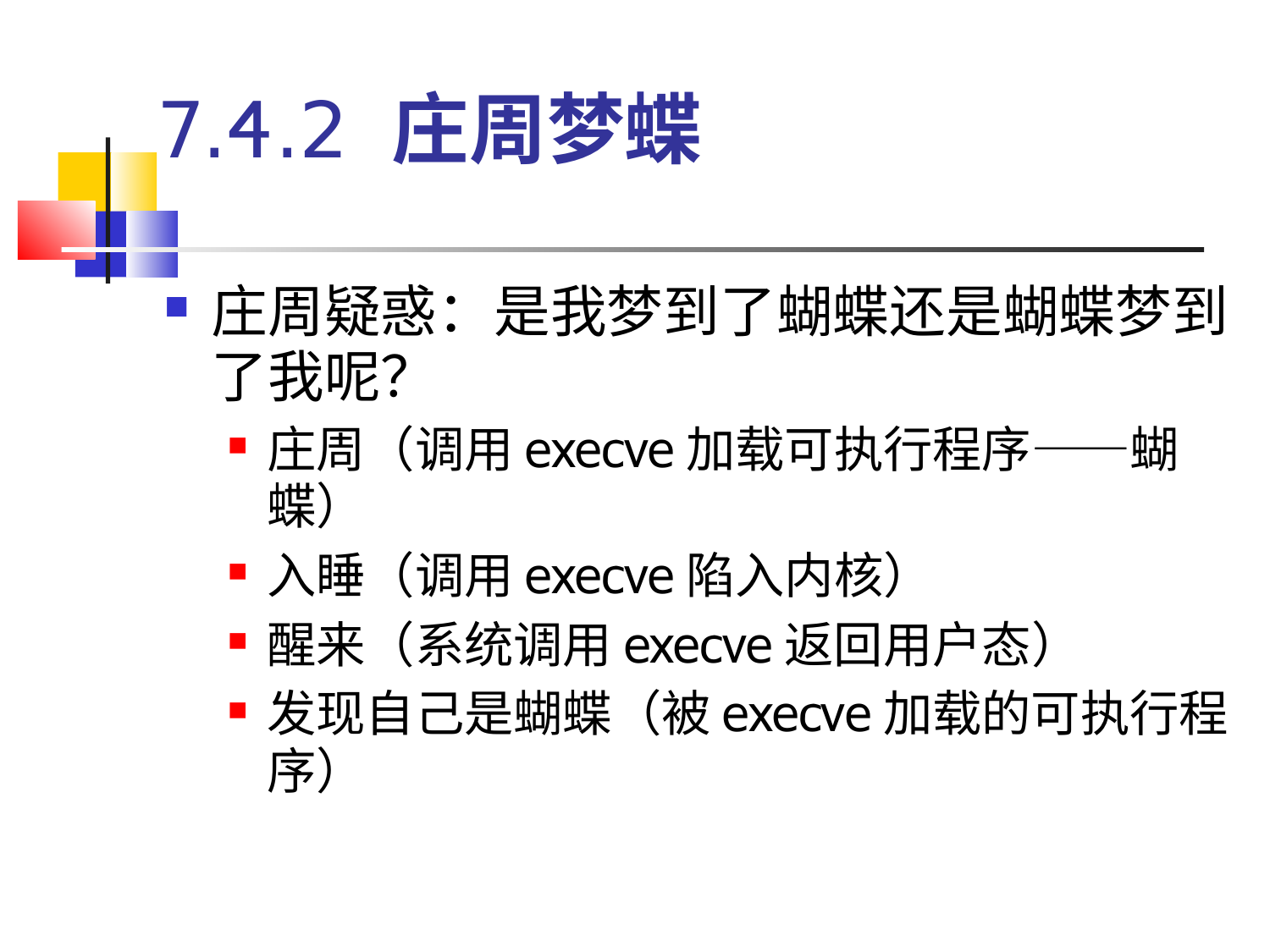

# 7.4.2 庄周梦蝶
庄周疑惑：是我梦到了蝴蝶还是蝴蝶梦到了我呢？
庄周（调用execve加载可执行程序——蝴蝶）
入睡（调用execve陷入内核）
醒来（系统调用execve返回用户态）
发现自己是蝴蝶（被execve加载的可执行程序）